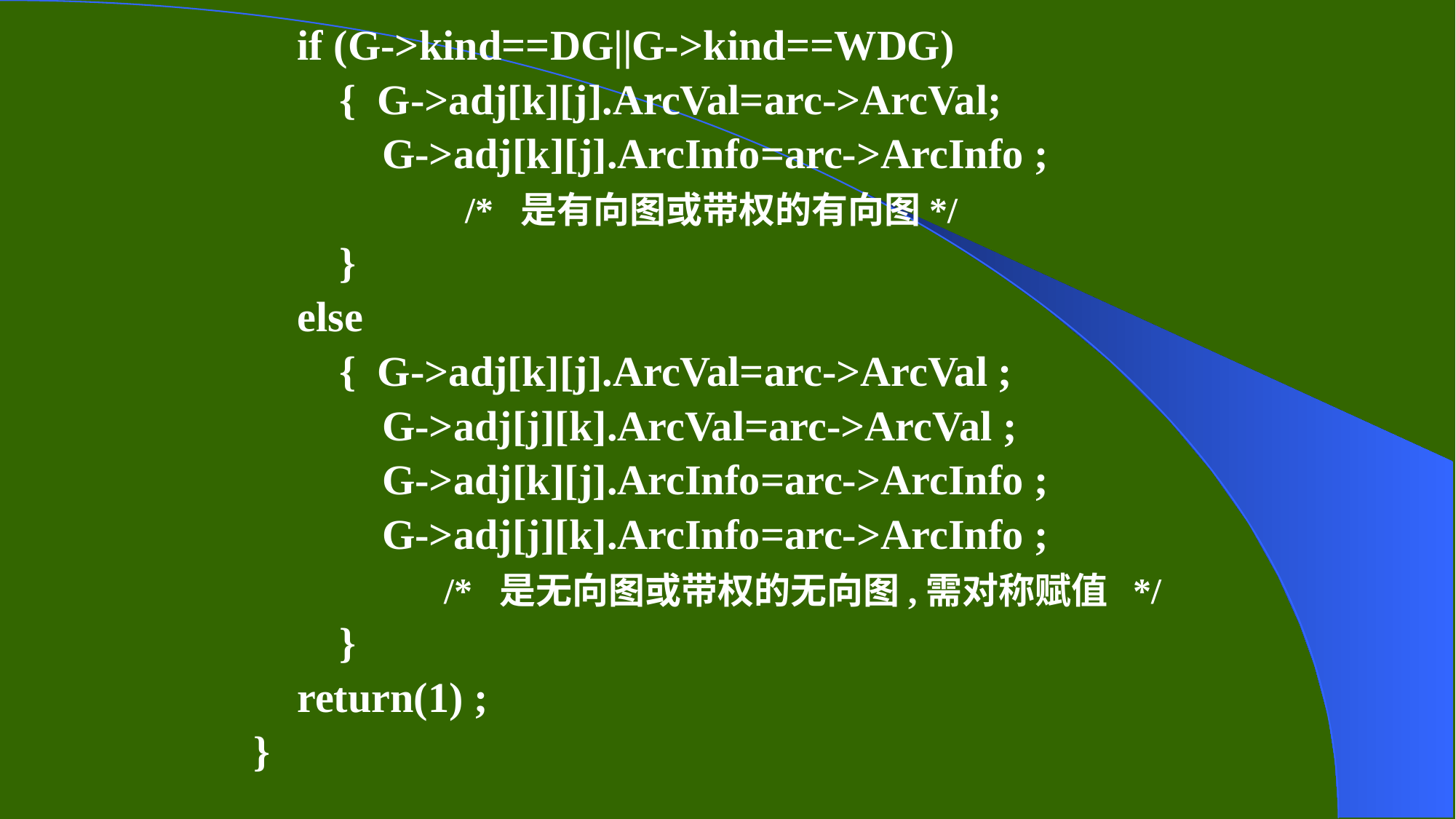

if (G->kind==DG||G->kind==WDG)
{  G->adj[k][j].ArcVal=arc->ArcVal;
G->adj[k][j].ArcInfo=arc->ArcInfo ;
        /*  是有向图或带权的有向图*/
}
else
{  G->adj[k][j].ArcVal=arc->ArcVal ;
G->adj[j][k].ArcVal=arc->ArcVal ;
G->adj[k][j].ArcInfo=arc->ArcInfo ;
G->adj[j][k].ArcInfo=arc->ArcInfo ;
      /*  是无向图或带权的无向图,需对称赋值  */
}
return(1) ;
}